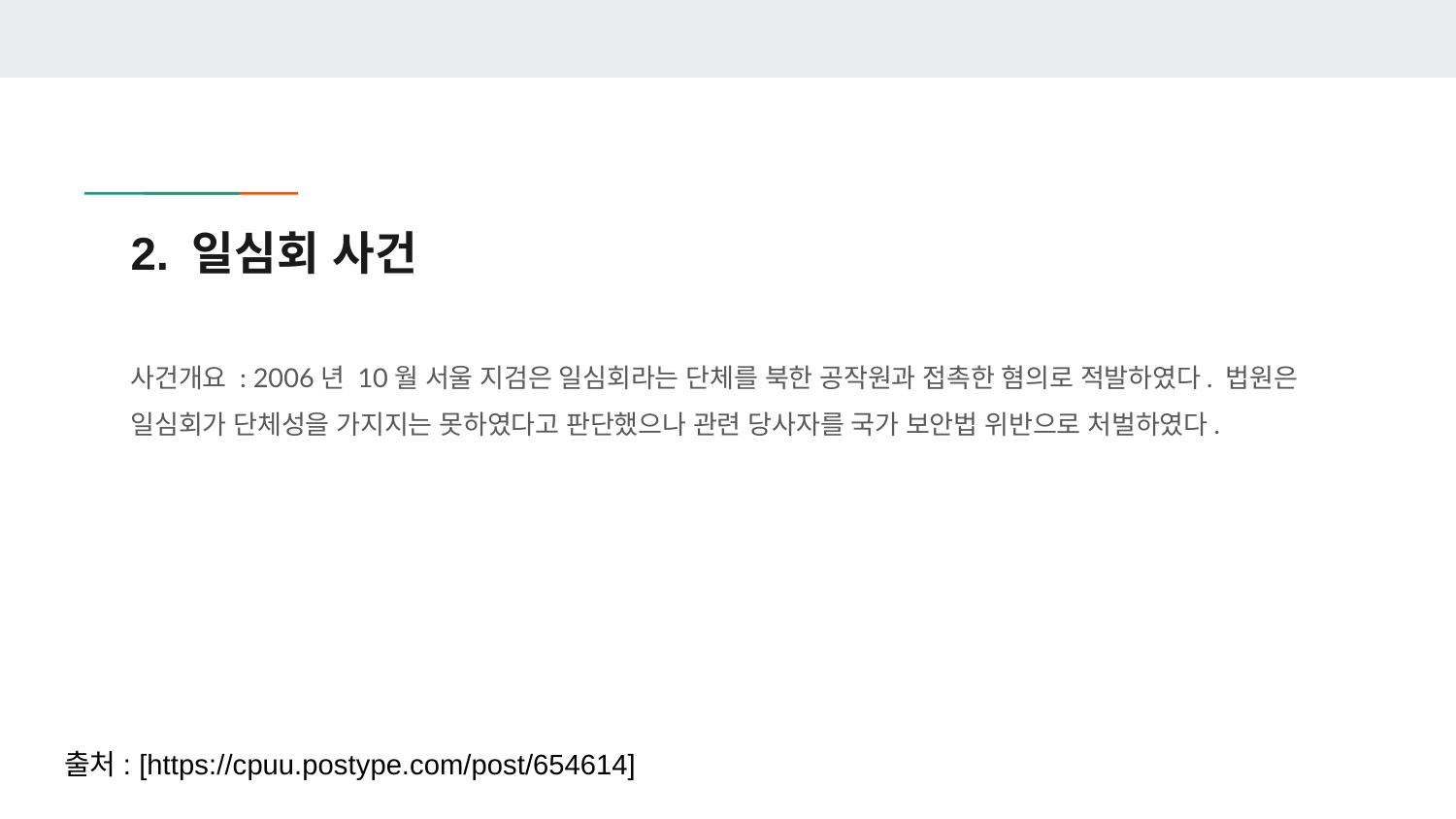

# 2. 일심회 사건
사건개요 : 2006년 10월 서울 지검은 일심회라는 단체를 북한 공작원과 접촉한 혐의로 적발하였다. 법원은 일심회가 단체성을 가지지는 못하였다고 판단했으나 관련 당사자를 국가 보안법 위반으로 처벌하였다.
출처: [https://cpuu.postype.com/post/654614]